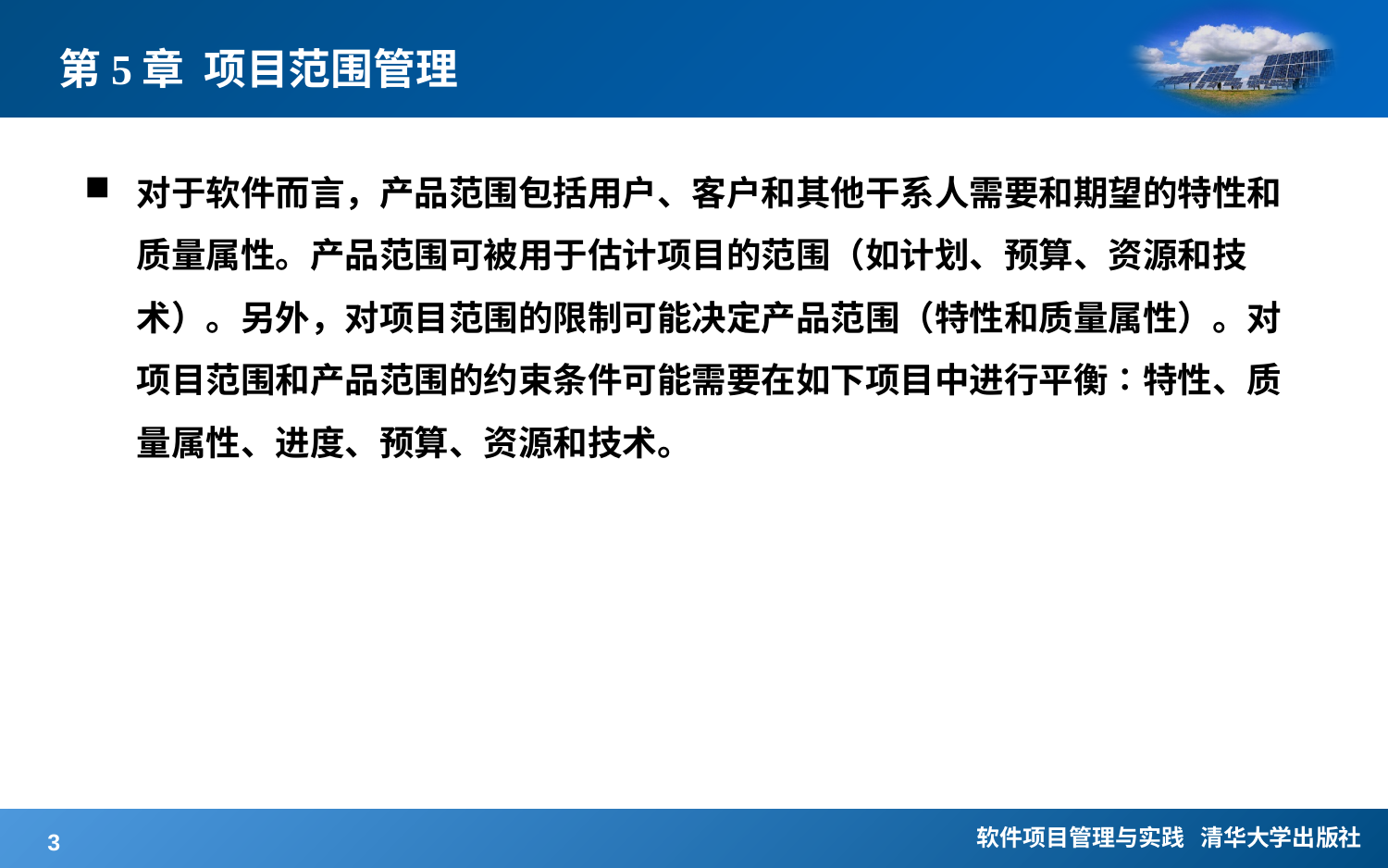

# 第5章  项目范围管理
对于软件而言，产品范围包括用户、客户和其他干系人需要和期望的特性和质量属性。产品范围可被用于估计项目的范围（如计划、预算、资源和技术）。另外，对项目范围的限制可能决定产品范围（特性和质量属性）。对项目范围和产品范围的约束条件可能需要在如下项目中进行平衡∶特性、质量属性、进度、预算、资源和技术。